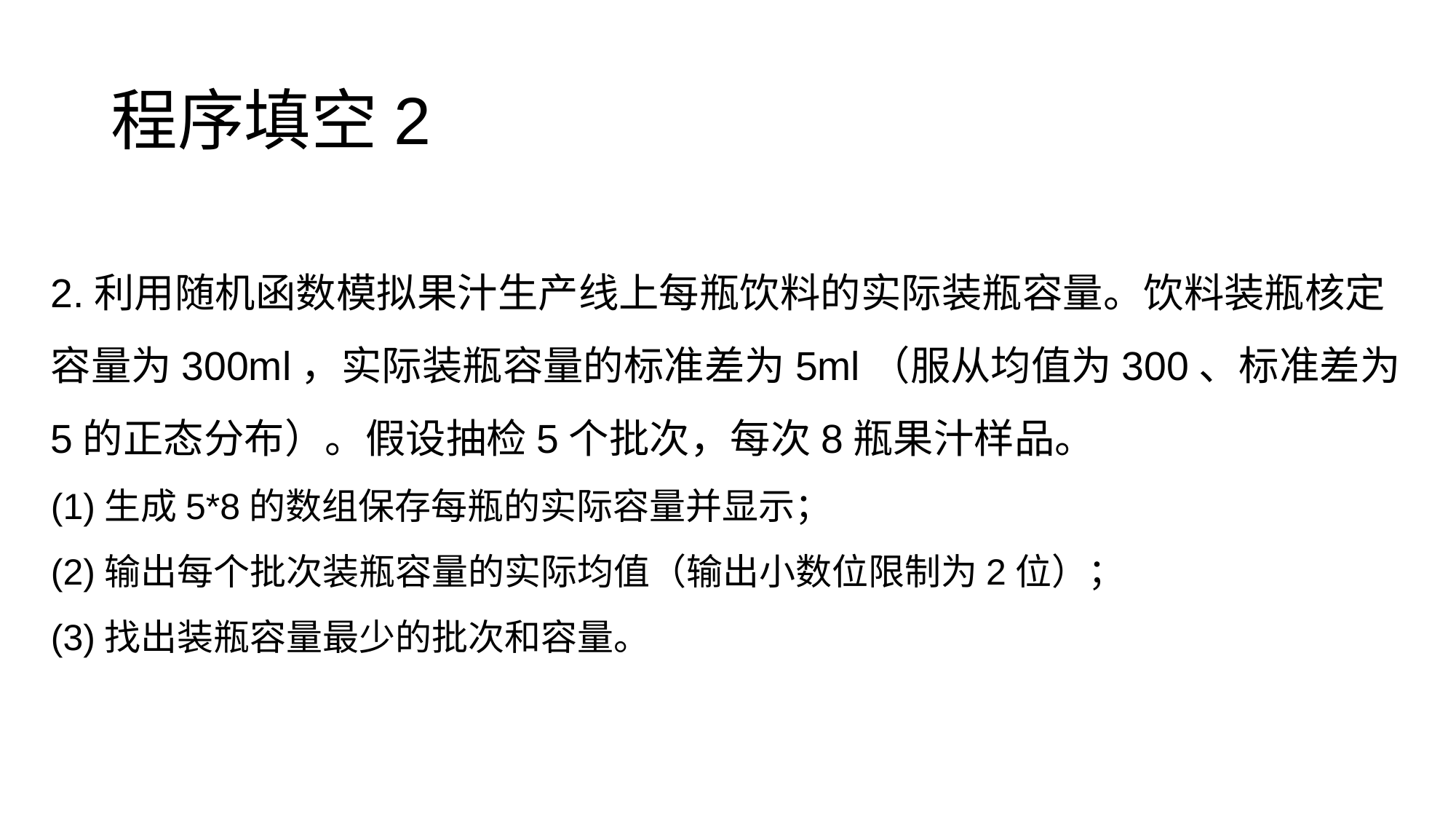

# 程序填空2
2.利用随机函数模拟果汁生产线上每瓶饮料的实际装瓶容量。饮料装瓶核定容量为300ml，实际装瓶容量的标准差为5ml（服从均值为300、标准差为5的正态分布）。假设抽检5个批次，每次8瓶果汁样品。
(1)生成5*8的数组保存每瓶的实际容量并显示；
(2)输出每个批次装瓶容量的实际均值（输出小数位限制为2位）；
(3)找出装瓶容量最少的批次和容量。